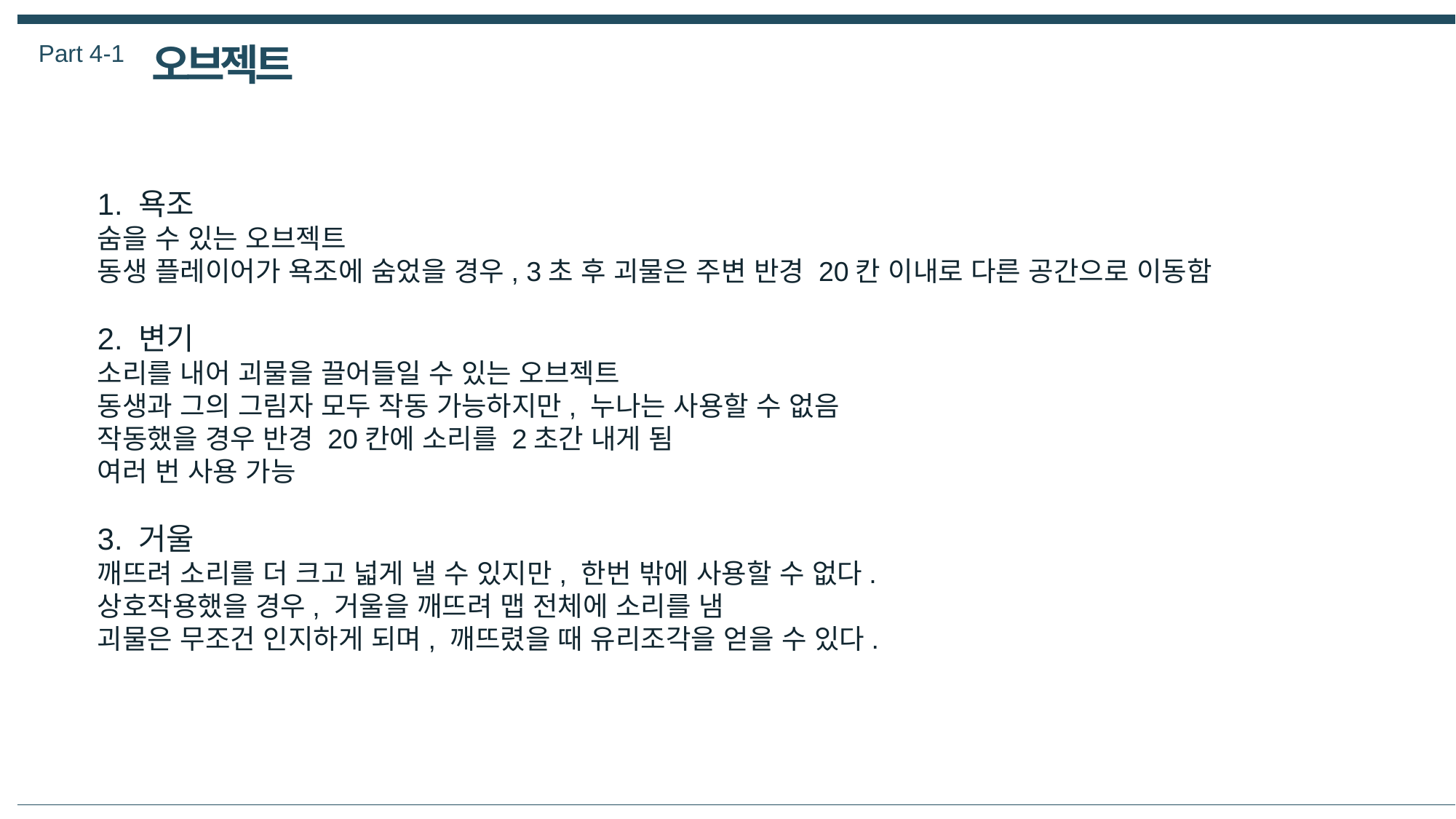

Part 4-1
오브젝트
1. 욕조
숨을 수 있는 오브젝트
동생 플레이어가 욕조에 숨었을 경우, 3초 후 괴물은 주변 반경 20칸 이내로 다른 공간으로 이동함

2. 변기
소리를 내어 괴물을 끌어들일 수 있는 오브젝트
동생과 그의 그림자 모두 작동 가능하지만, 누나는 사용할 수 없음
작동했을 경우 반경 20칸에 소리를 2초간 내게 됨
여러 번 사용 가능

3. 거울
깨뜨려 소리를 더 크고 넓게 낼 수 있지만, 한번 밖에 사용할 수 없다.
상호작용했을 경우, 거울을 깨뜨려 맵 전체에 소리를 냄
괴물은 무조건 인지하게 되며, 깨뜨렸을 때 유리조각을 얻을 수 있다.